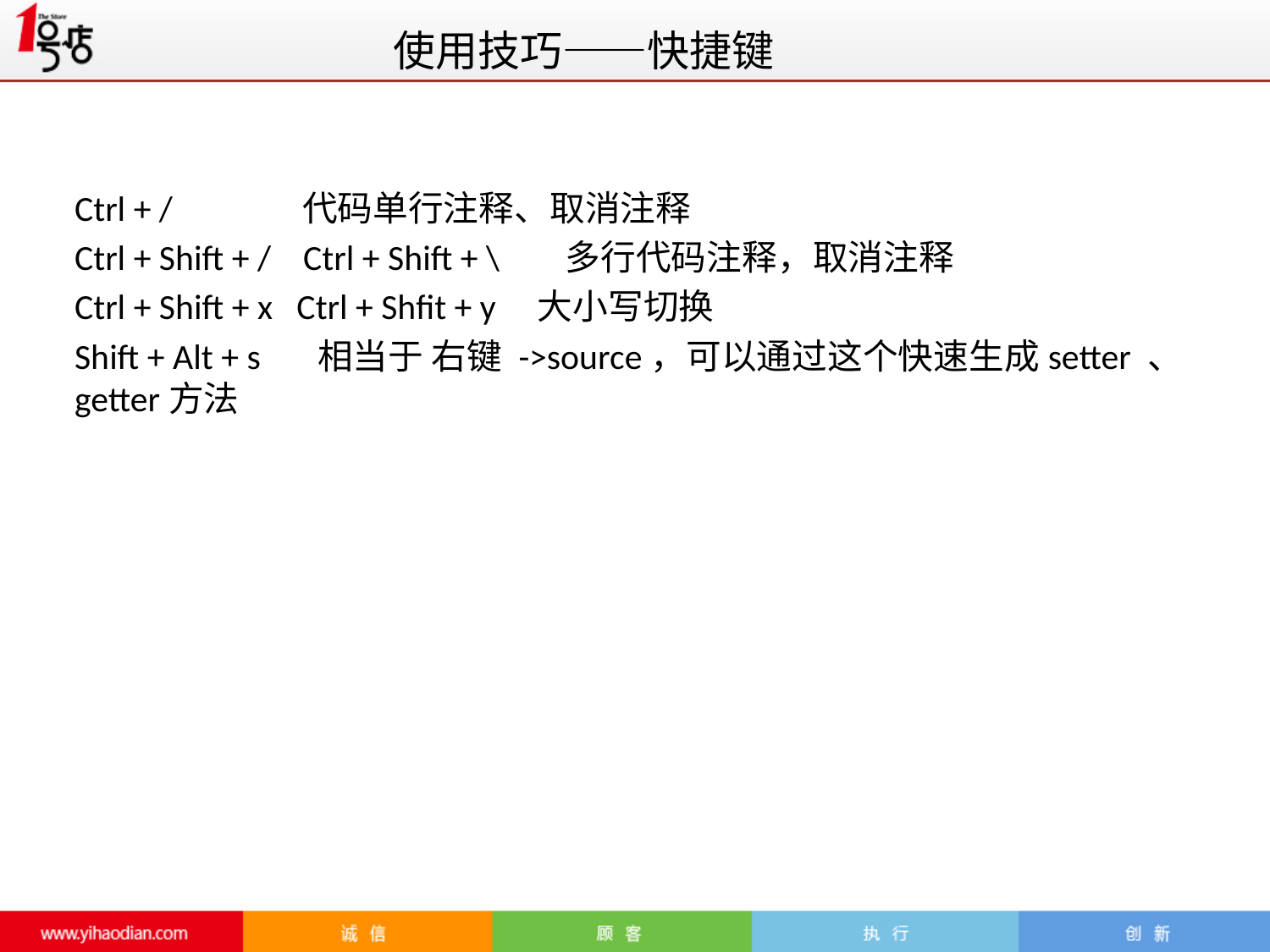

# 使用技巧——快捷键
Ctrl + /               代码单行注释、取消注释
Ctrl + Shift + /    Ctrl + Shift + \       多行代码注释，取消注释
Ctrl + Shift + x   Ctrl + Shfit + y    大小写切换
Shift + Alt + s      相当于 右键 ->source，可以通过这个快速生成setter 、getter方法